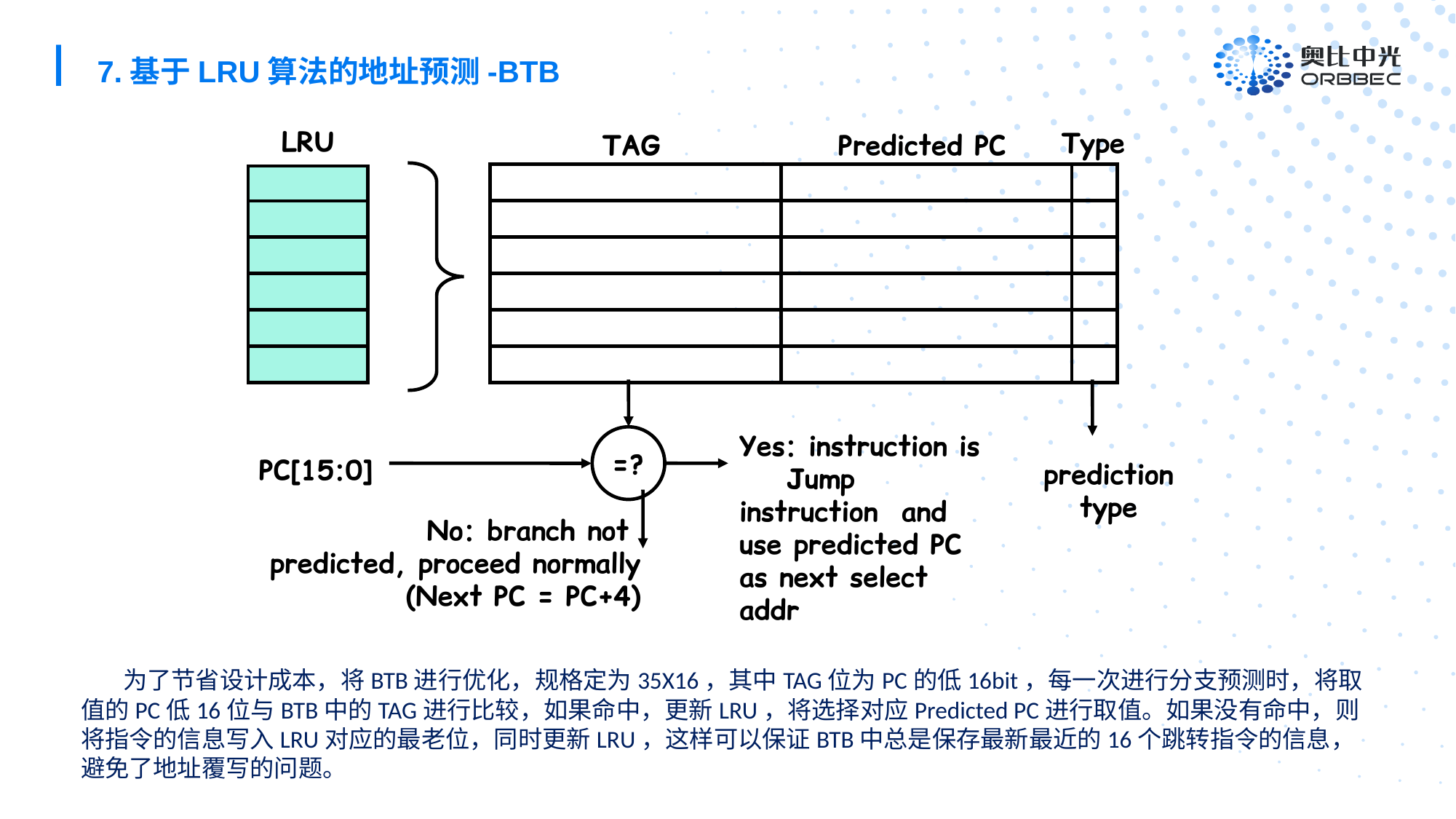

7.基于LRU算法的地址预测-BTB
LRU
Type
TAG
Predicted PC

=?
Yes: instruction is     Jump instruction  and use predicted PC as next select addr
prediction type

No: branch not
predicted, proceed normally
 (Next PC = PC+4)

PC[15:0]

      为了节省设计成本，将BTB进行优化，规格定为35X16，其中TAG位为PC的低16bit，每一次进行分支预测时，将取值的PC低16位与BTB中的TAG进行比较，如果命中，更新LRU，将选择对应Predicted PC进行取值。如果没有命中，则将指令的信息写入LRU对应的最老位，同时更新LRU，这样可以保证BTB中总是保存最新最近的16个跳转指令的信息，避免了地址覆写的问题。
26